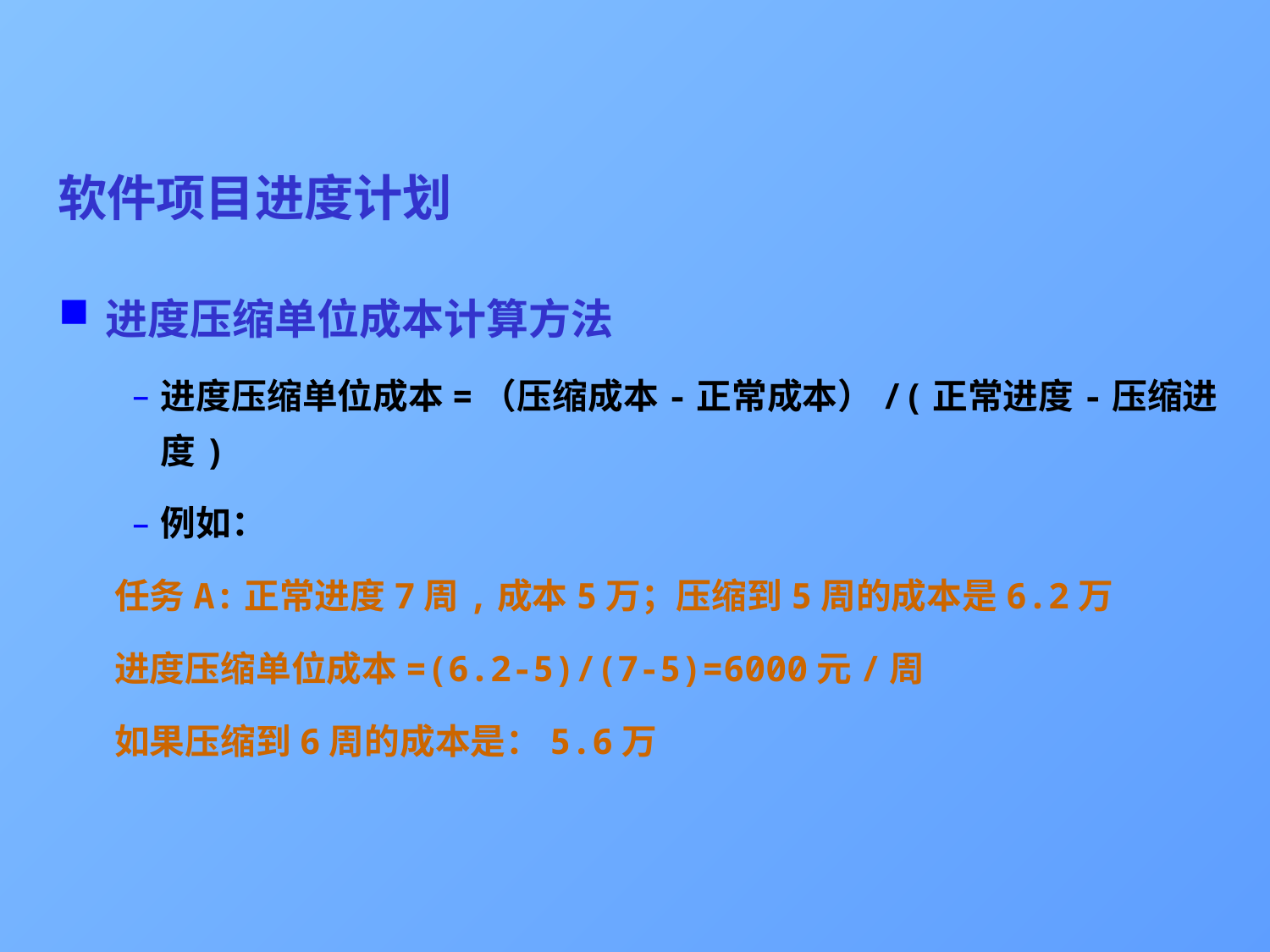

# 软件项目进度计划
进度压缩单位成本计算方法
进度压缩单位成本=（压缩成本-正常成本）/(正常进度-压缩进度)
例如：
      任务A:正常进度7周,成本5万；压缩到5周的成本是6.2万
      进度压缩单位成本=(6.2-5)/(7-5)=6000元/周
      如果压缩到6周的成本是：5.6万